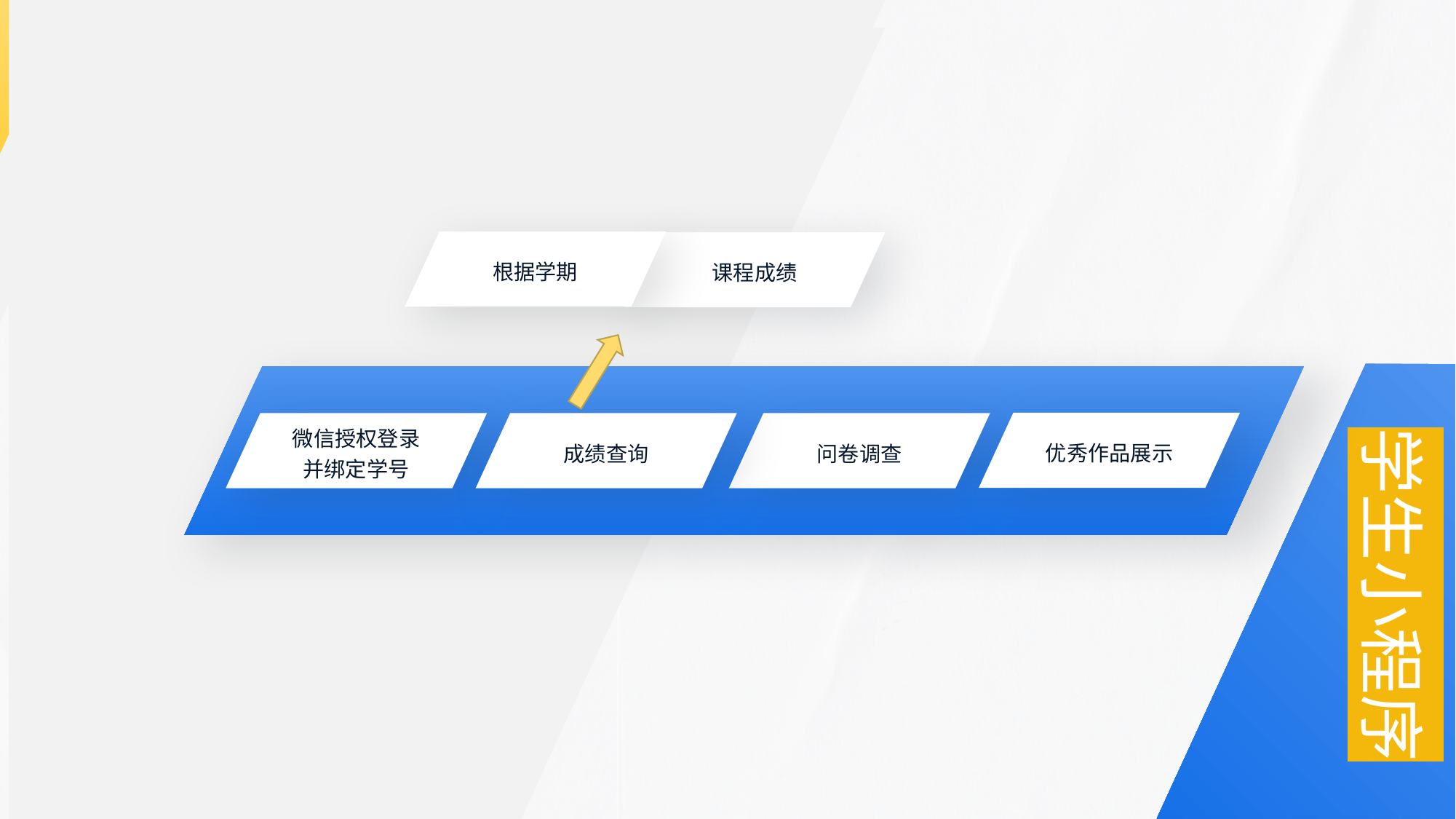

学生小程序
根据学期
课程成绩
0

优秀作品展示
微信授权登录
并绑定学号
成绩查询
问卷调查